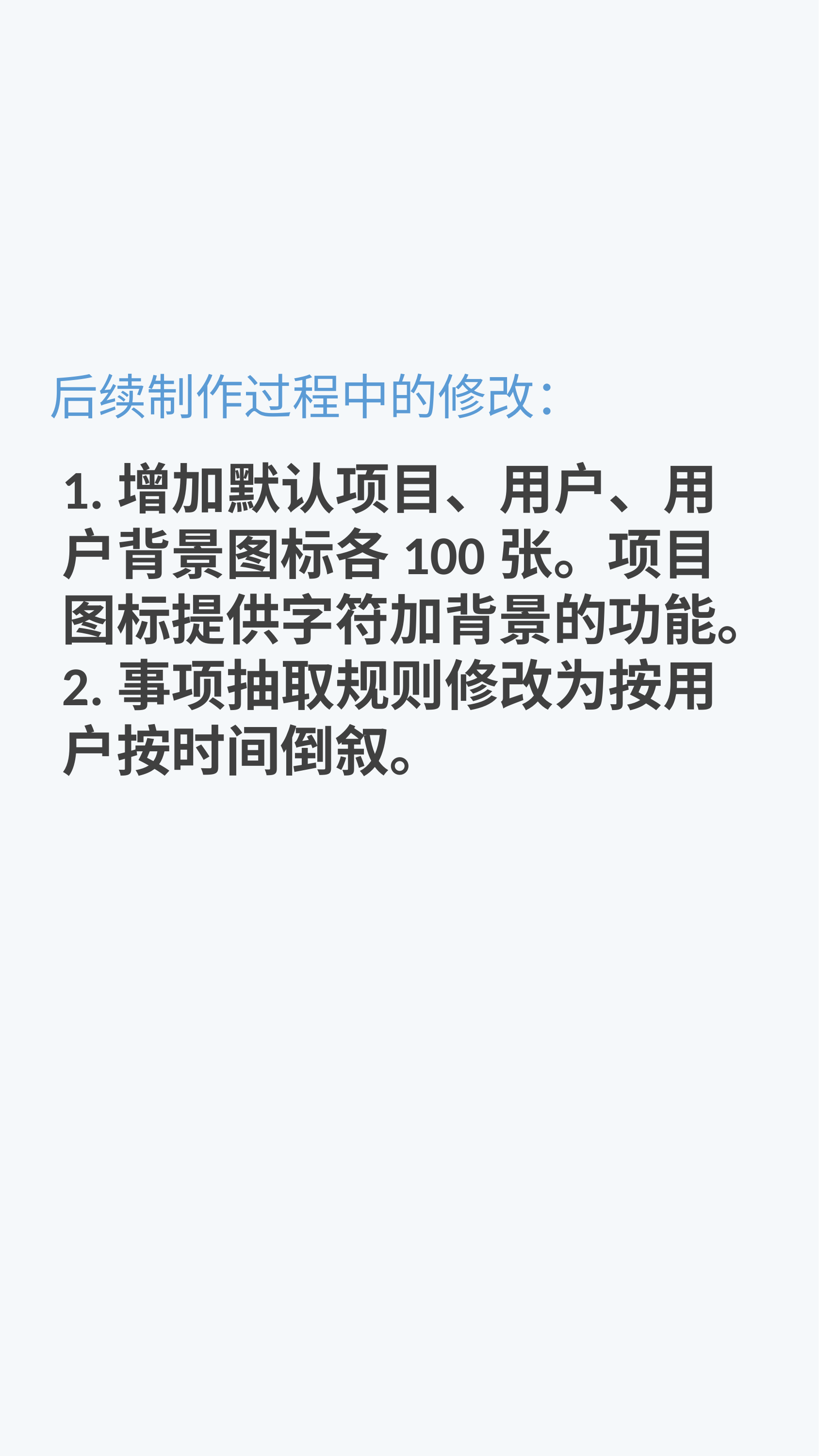

后续制作过程中的修改：

1.增加默认项目、用户、用户背景图标各100张。项目图标提供字符加背景的功能。
2.事项抽取规则修改为按用户按时间倒叙。